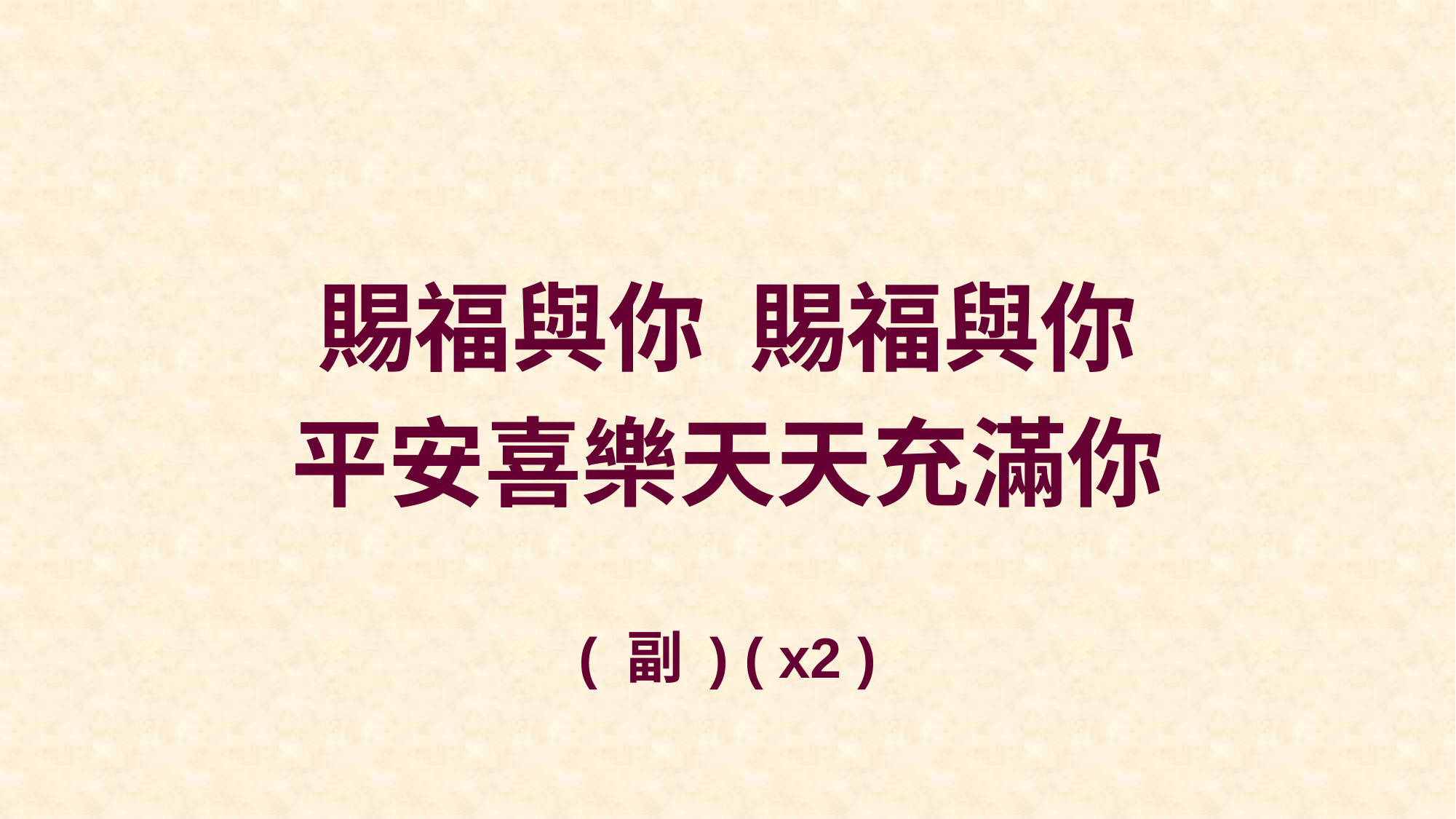

賜福與你  賜福與你
平安喜樂天天充滿你
( 副 ) ( x2 )